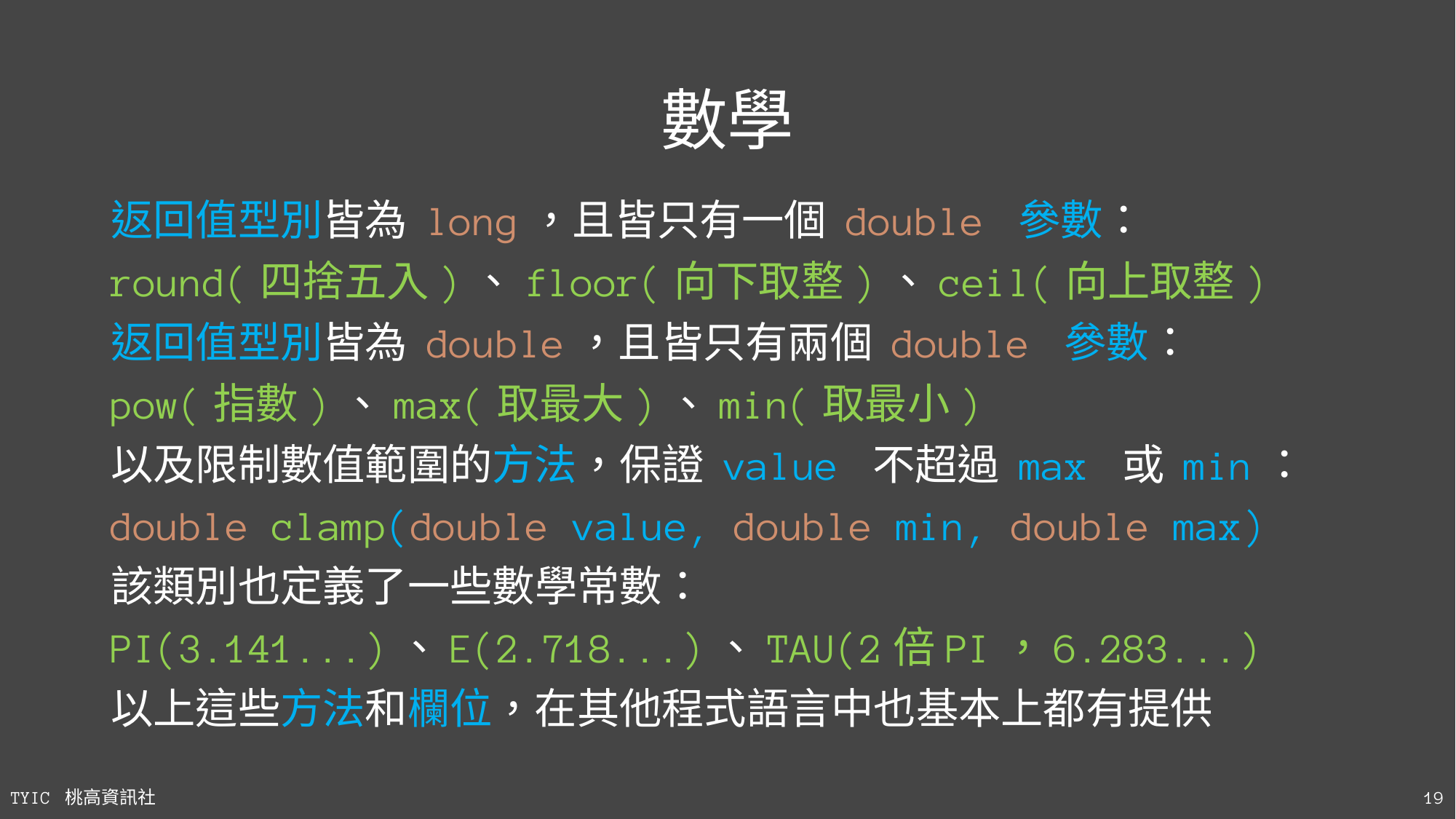

# 數學
返回值型別皆為 long，且皆只有一個 double 參數：
round(四捨五入)、floor(向下取整)、ceil(向上取整)
返回值型別皆為 double，且皆只有兩個 double 參數：
pow(指數)、max(取最大)、min(取最小)
以及限制數值範圍的方法，保證 value 不超過 max 或 min：
double clamp(double value, double min, double max)
該類別也定義了一些數學常數：
PI(3.141...)、E(2.718...)、TAU(2倍PI，6.283...)
以上這些方法和欄位，在其他程式語言中也基本上都有提供